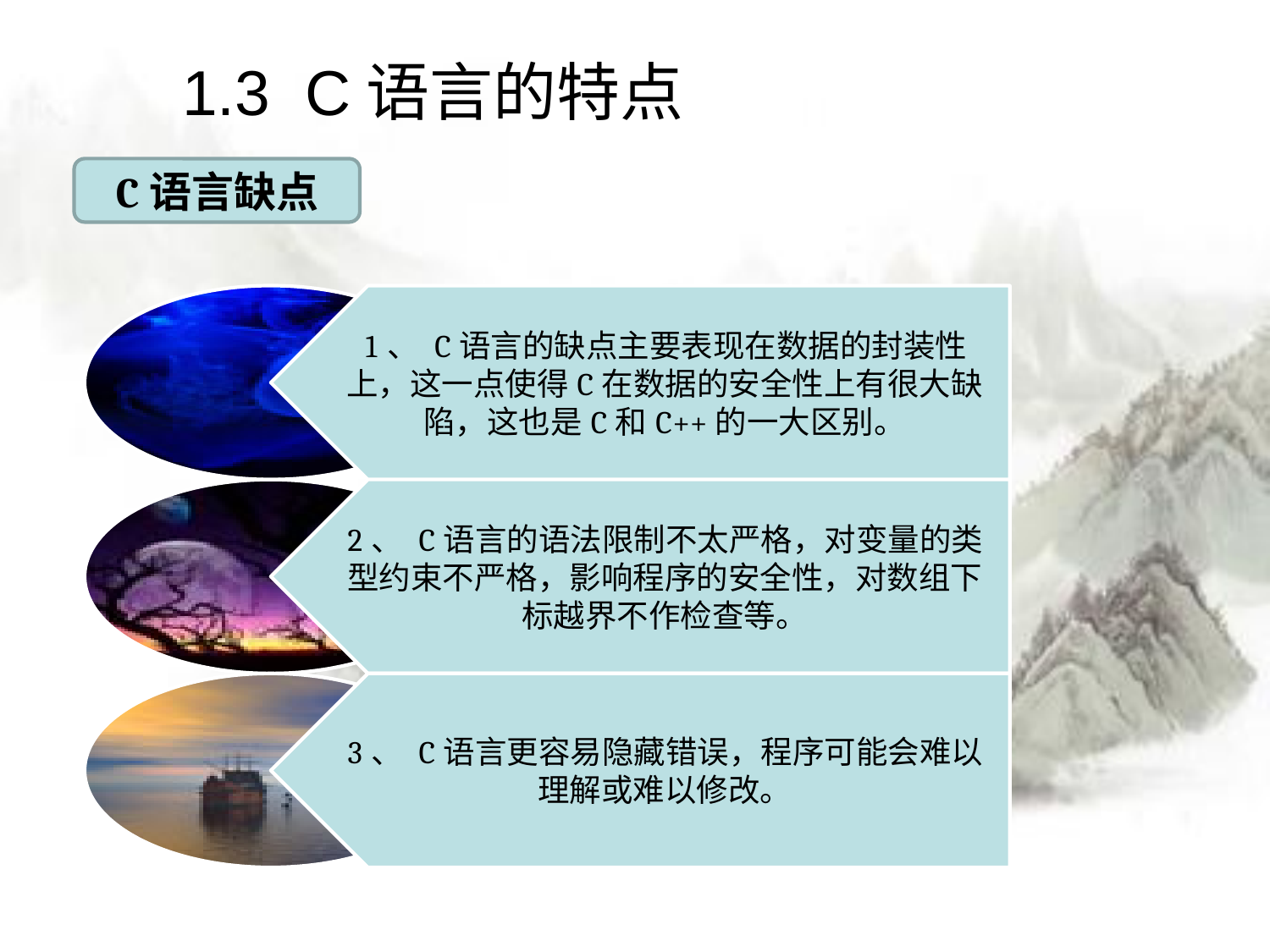

# 1.3  C语言的特点
C语言缺点
1、 C语言的缺点主要表现在数据的封装性上，这一点使得C在数据的安全性上有很大缺陷，这也是C和C++的一大区别。
2、 C语言的语法限制不太严格，对变量的类型约束不严格，影响程序的安全性，对数组下标越界不作检查等。
3、 C语言更容易隐藏错误，程序可能会难以理解或难以修改。